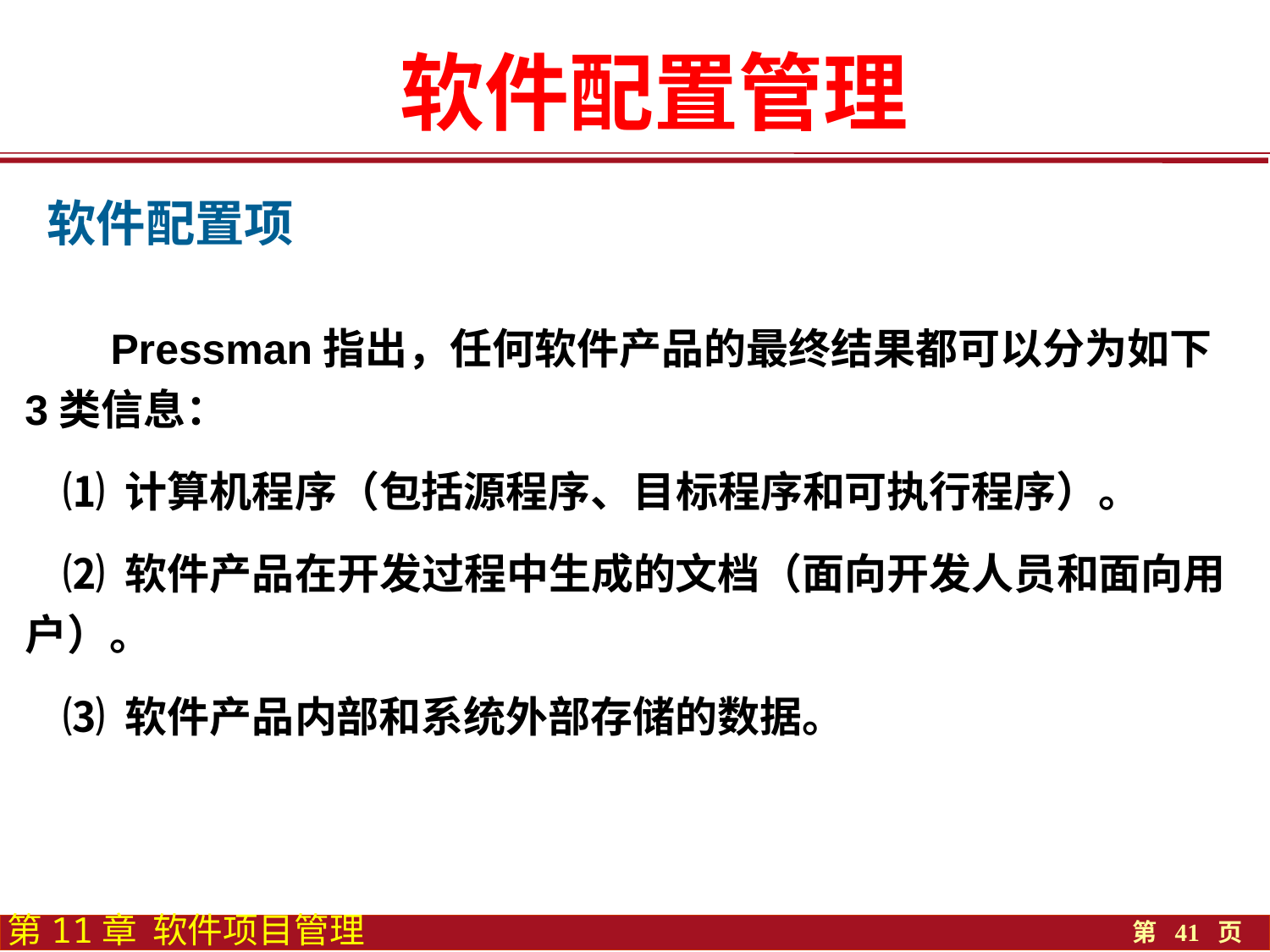

软件配置管理
软件配置项
    Pressman指出，任何软件产品的最终结果都可以分为如下3类信息：
⑴ 计算机程序（包括源程序、目标程序和可执行程序）。
⑵ 软件产品在开发过程中生成的文档（面向开发人员和面向用户）。
⑶ 软件产品内部和系统外部存储的数据。